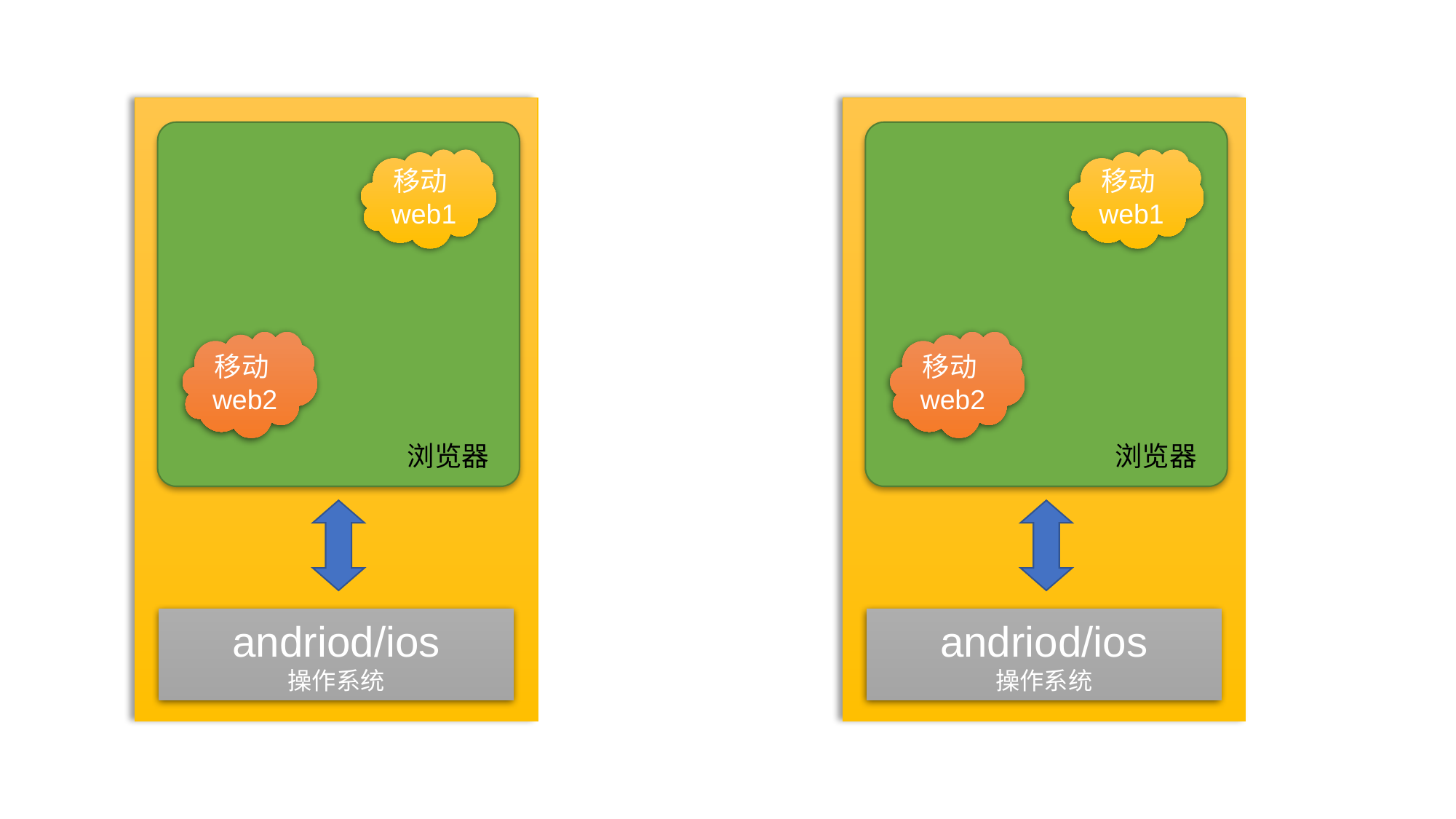

移动web1
移动web1
移动web2
移动web2
浏览器
浏览器

andriod/ios
操作系统
andriod/ios
操作系统